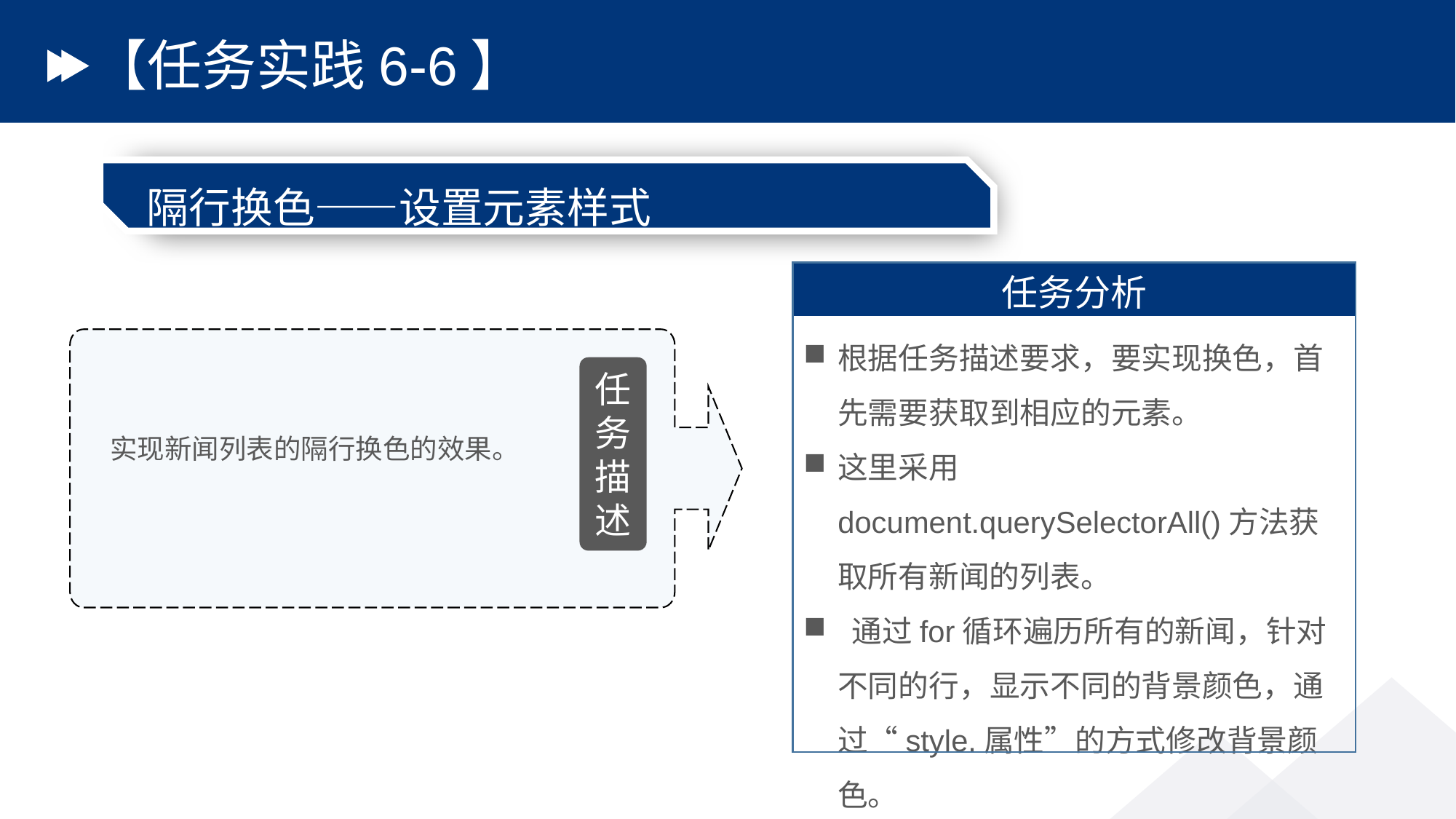

# 【任务实践6-6】
隔行换色——设置元素样式

任务分析
根据任务描述要求，要实现换色，首先需要获取到相应的元素。
这里采用document.querySelectorAll()方法获取所有新闻的列表。
 通过for循环遍历所有的新闻，针对不同的行，显示不同的背景颜色，通过“style.属性”的方式修改背景颜色。

任务描述
实现新闻列表的隔行换色的效果。